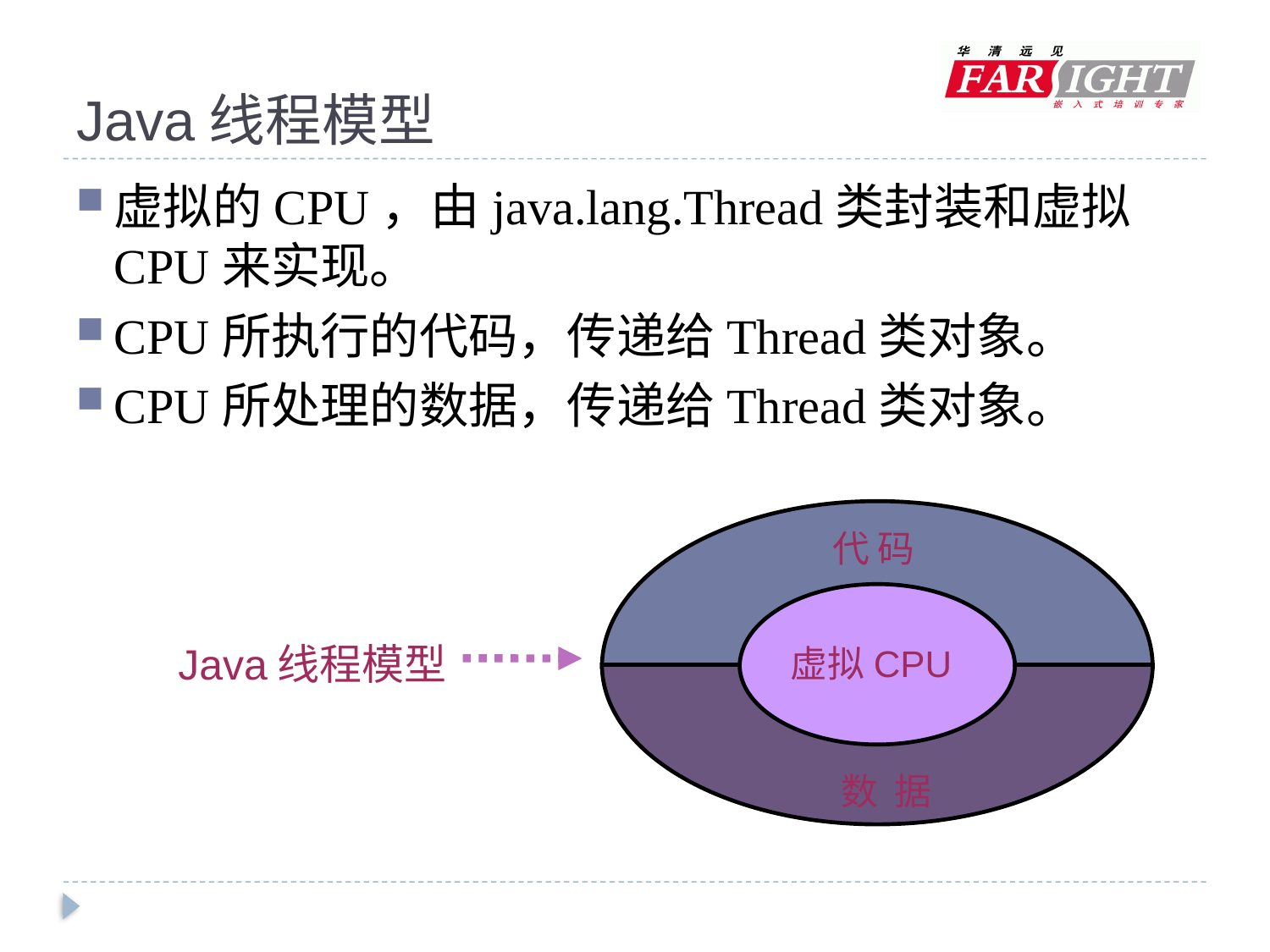

# Java线程模型
虚拟的CPU，由java.lang.Thread类封装和虚拟CPU来实现。
CPU所执行的代码，传递给Thread类对象。
CPU所处理的数据，传递给Thread类对象。

代 码

虚拟CPU
Java线程模型

数  据